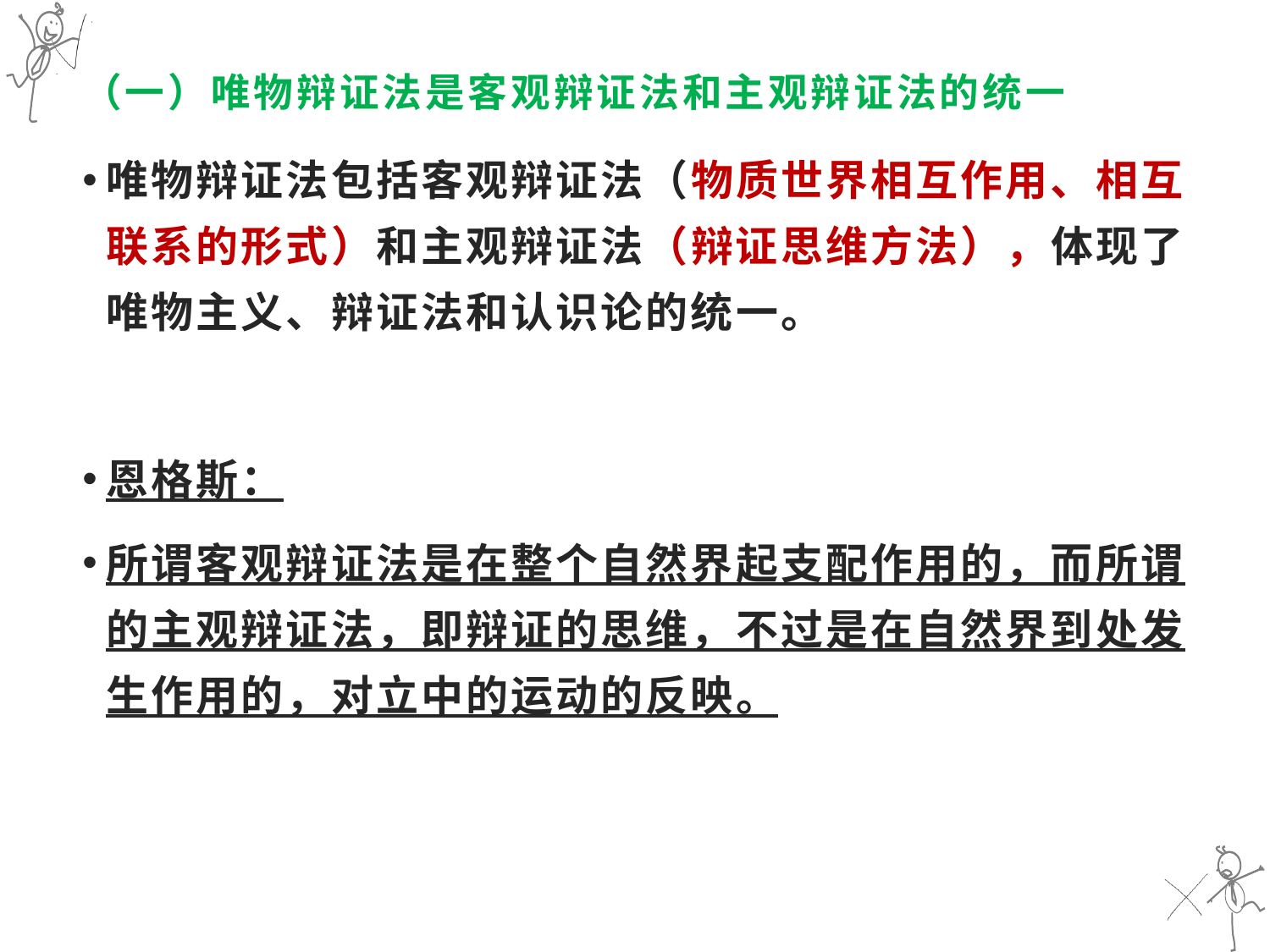

# （一）唯物辩证法是客观辩证法和主观辩证法的统一
唯物辩证法包括客观辩证法（物质世界相互作用、相互联系的形式）和主观辩证法（辩证思维方法），体现了唯物主义、辩证法和认识论的统一。

恩格斯：
所谓客观辩证法是在整个自然界起支配作用的，而所谓的主观辩证法，即辩证的思维，不过是在自然界到处发生作用的，对立中的运动的反映。